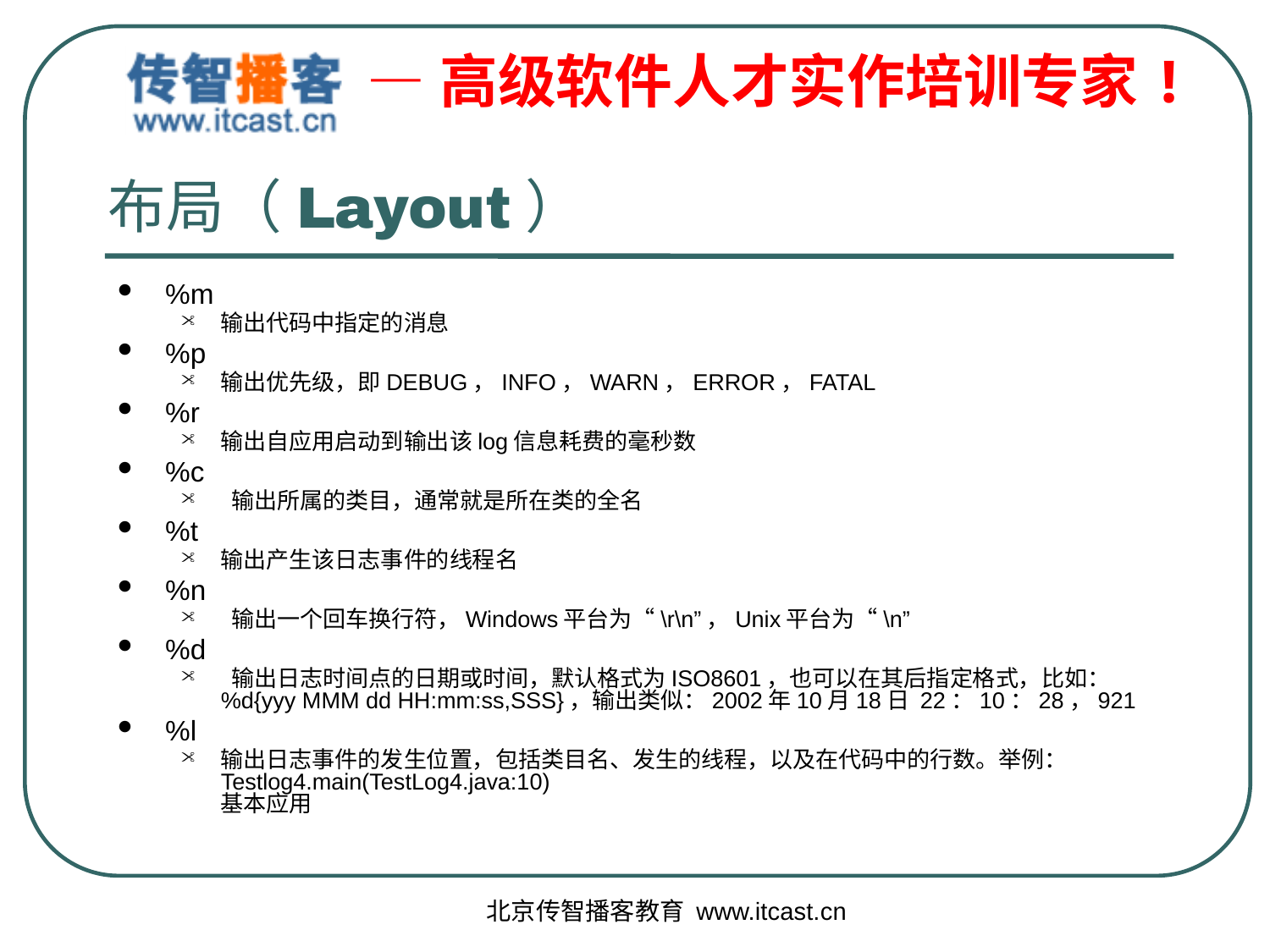

# 布局（Layout）
%m
输出代码中指定的消息
%p
输出优先级，即DEBUG，INFO，WARN，ERROR，FATAL
%r
输出自应用启动到输出该log信息耗费的毫秒数
%c
 输出所属的类目，通常就是所在类的全名
%t
输出产生该日志事件的线程名
%n
 输出一个回车换行符，Windows平台为“\r\n”，Unix平台为“\n”
%d
 输出日志时间点的日期或时间，默认格式为ISO8601，也可以在其后指定格式，比如：%d{yyy MMM dd HH:mm:ss,SSS}，输出类似：2002年10月18日 22：10：28，921
%l
输出日志事件的发生位置，包括类目名、发生的线程，以及在代码中的行数。举例：Testlog4.main(TestLog4.java:10)
基本应用
北京传智播客教育 www.itcast.cn